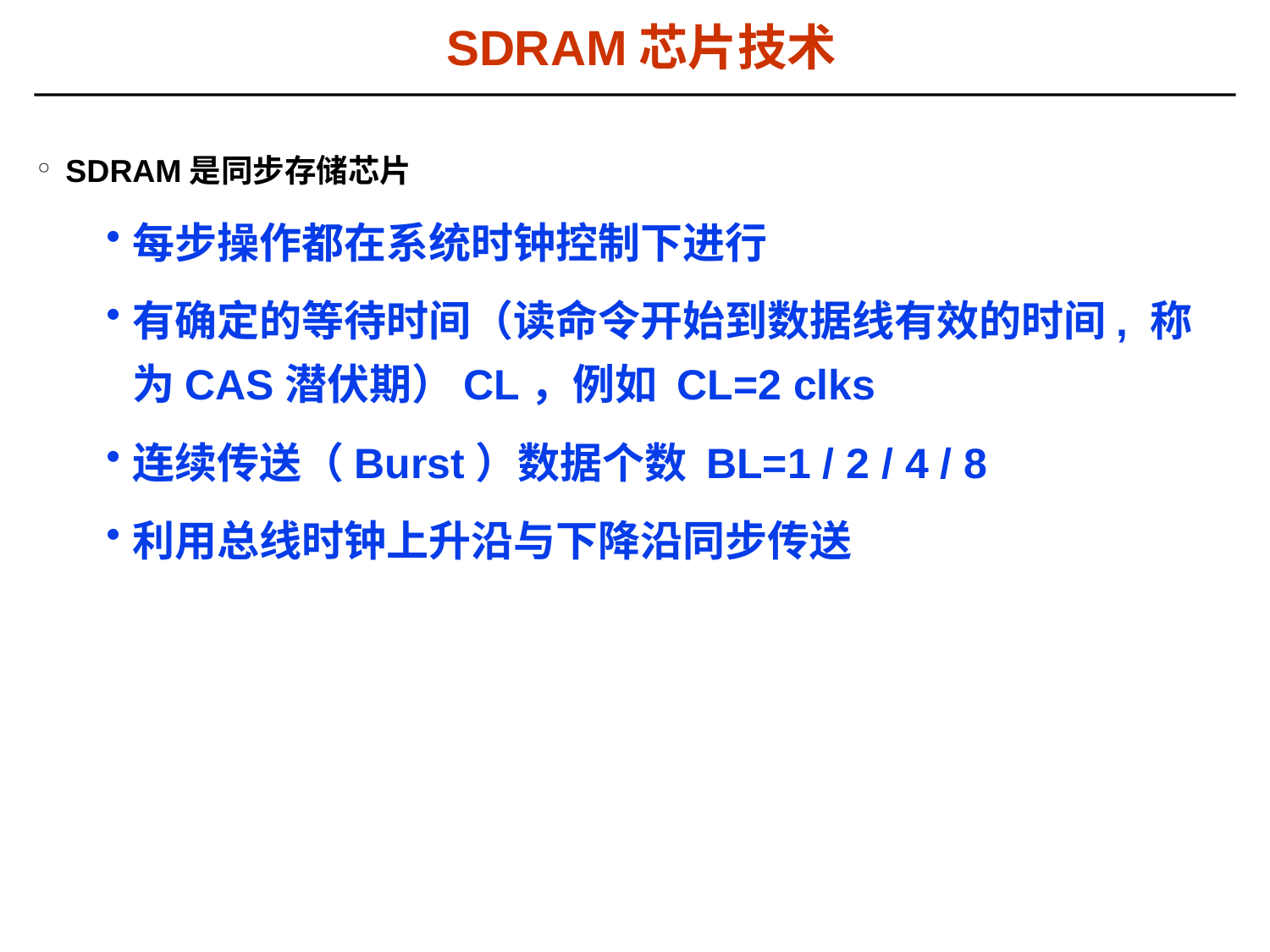

# SDRAM芯片技术
SDRAM是同步存储芯片
每步操作都在系统时钟控制下进行
有确定的等待时间（读命令开始到数据线有效的时间, 称为CAS潜伏期）CL，例如 CL=2 clks
连续传送（Burst）数据个数 BL=1 / 2 / 4 / 8
利用总线时钟上升沿与下降沿同步传送